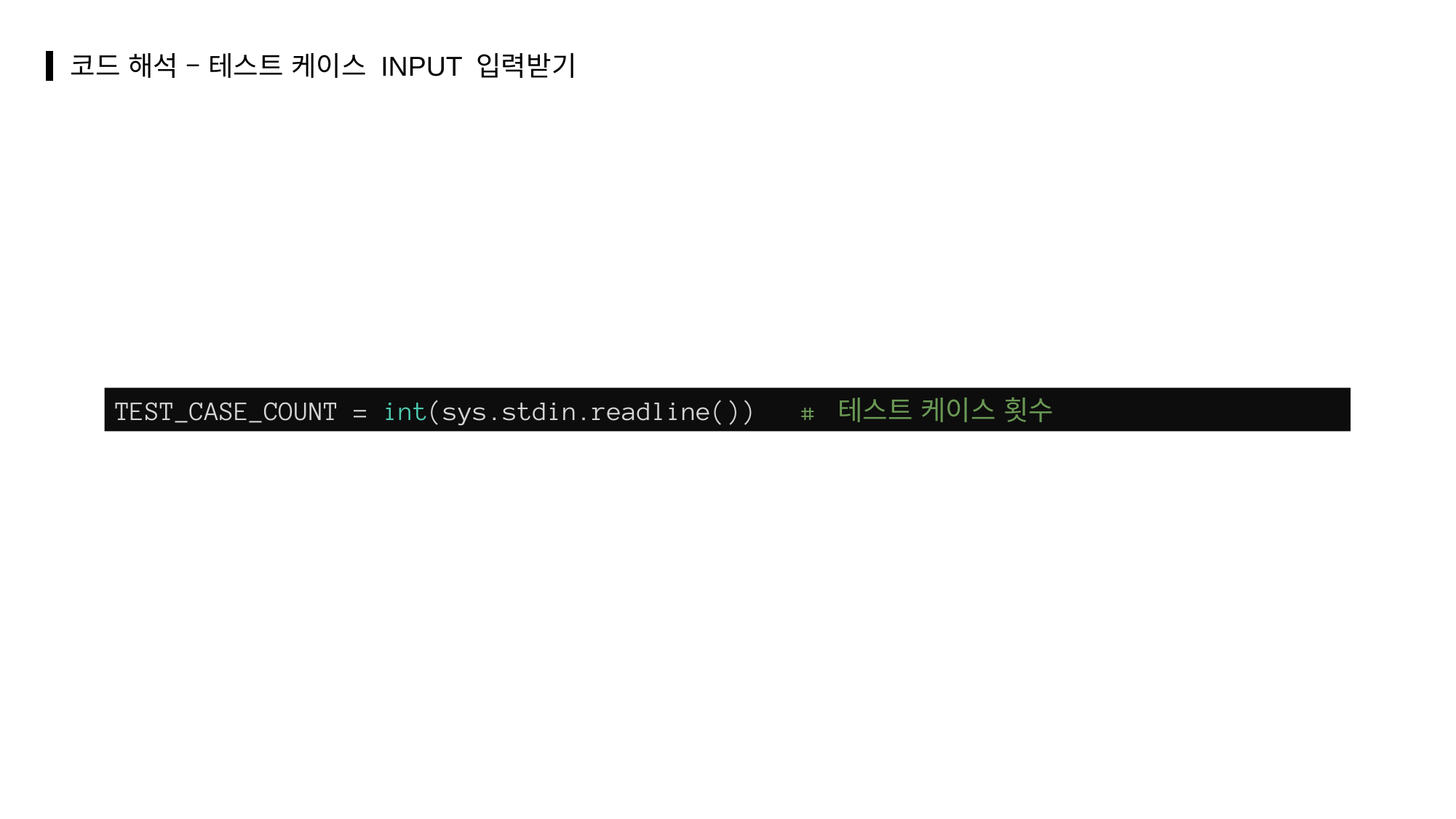

코드 해석 – 테스트 케이스 INPUT 입력받기
medium
bold
extrabold

TEST_CASE_COUNT = int(sys.stdin.readline())   # 테스트 케이스 횟수
주제